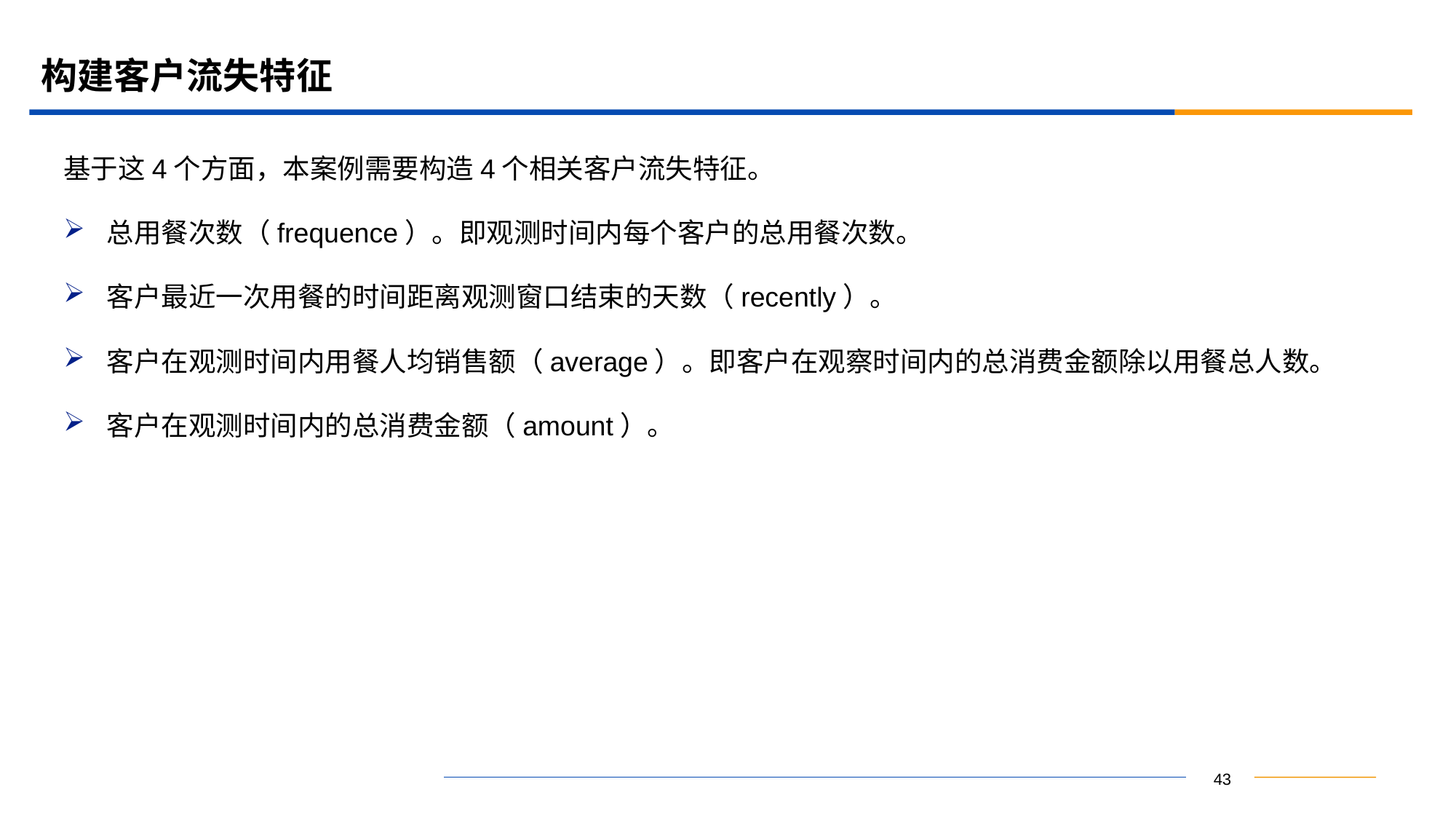

# 构建客户流失特征
基于这4个方面，本案例需要构造4个相关客户流失特征。
总用餐次数（frequence）。即观测时间内每个客户的总用餐次数。
客户最近一次用餐的时间距离观测窗口结束的天数（recently）。
客户在观测时间内用餐人均销售额（average）。即客户在观察时间内的总消费金额除以用餐总人数。
客户在观测时间内的总消费金额（amount）。